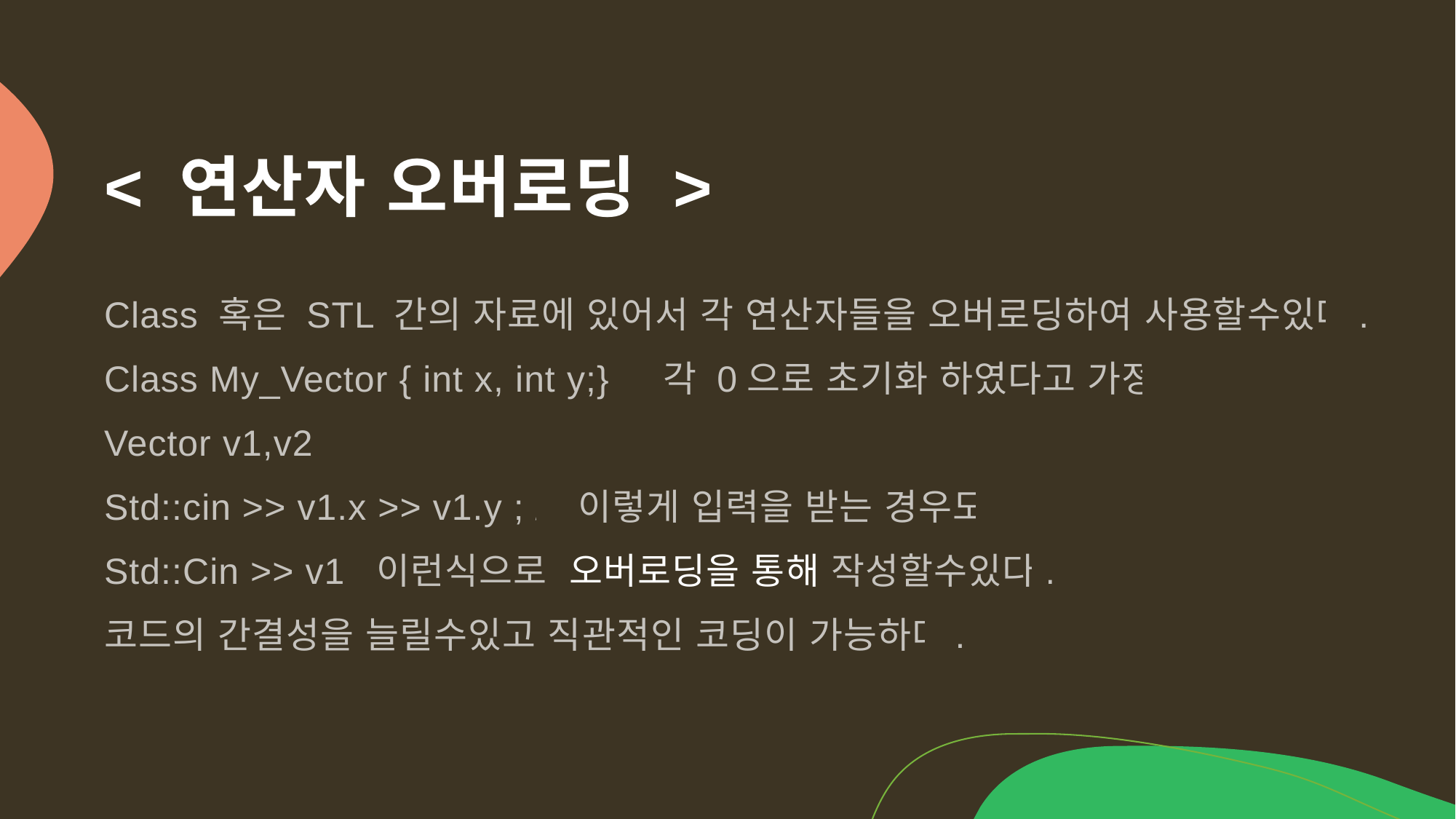

# < 연산자 오버로딩 >
Class 혹은 STL 간의 자료에 있어서 각 연산자들을 오버로딩하여 사용할수있다.
Class My_Vector { int x, int y;} // 각 0으로 초기화 하였다고 가정
Vector v1,v2;
Std::cin >> v1.x >> v1.y ; // 이렇게 입력을 받는 경우도
Std::Cin >> v1; 이런식으로  오버로딩을 통해 작성할수있다.
코드의 간결성을 늘릴수있고 직관적인 코딩이 가능하다.